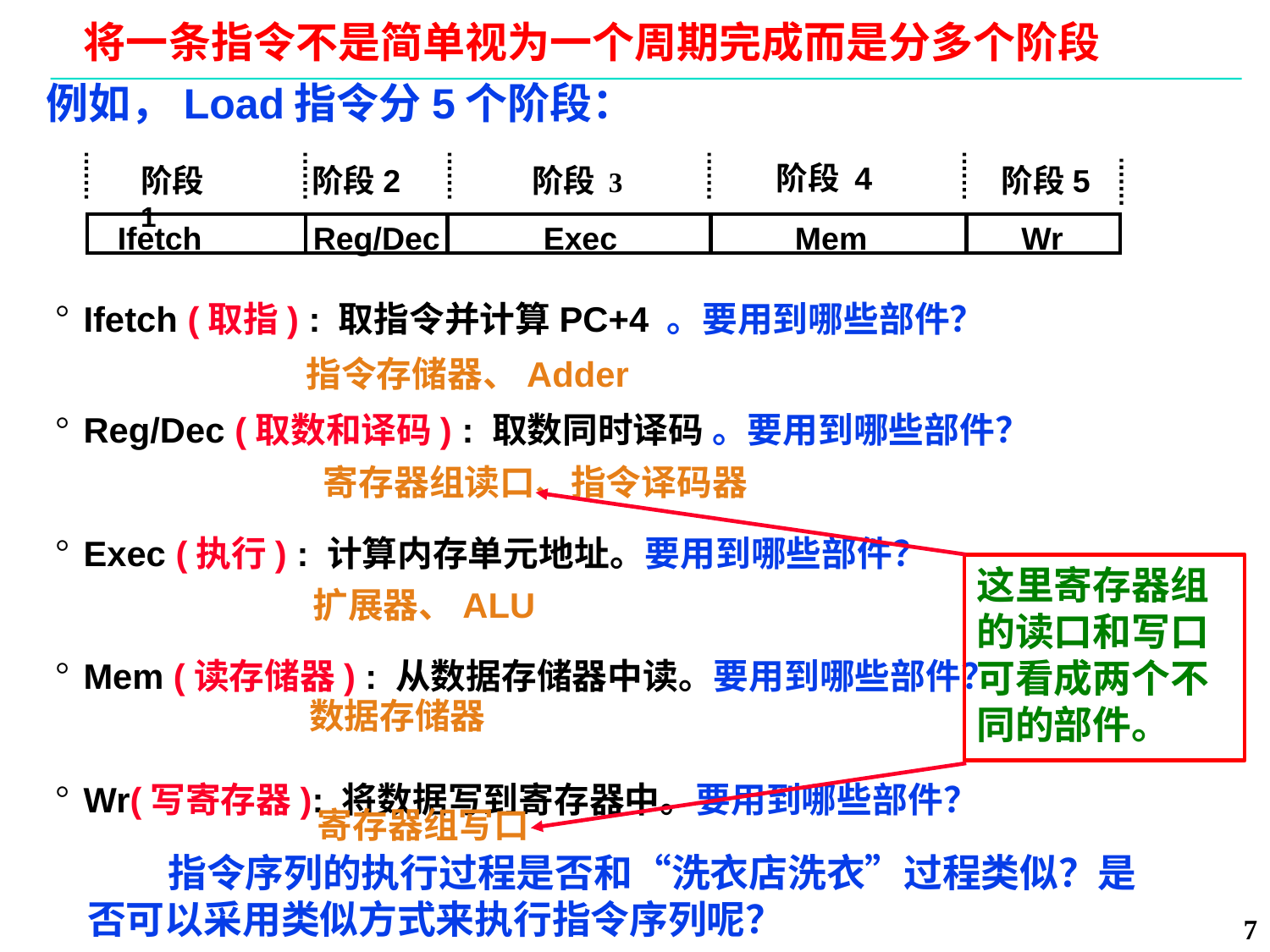

将一条指令不是简单视为一个周期完成而是分多个阶段
# 例如，Load指令分5个阶段：
阶段 4

阶段1
阶段2
阶段 3
阶段5

Ifetch

Reg/Dec

Exec
Mem
Wr

Ifetch (取指) : 取指令并计算PC+4 。要用到哪些部件？

Reg/Dec (取数和译码) : 取数同时译码 。要用到哪些部件？

Exec (执行) : 计算内存单元地址。要用到哪些部件？

Mem (读存储器) : 从数据存储器中读。要用到哪些部件？

Wr(写寄存器): 将数据写到寄存器中。要用到哪些部件？

指令存储器、Adder
寄存器组读口、指令译码器
这里寄存器组的读口和写口可看成两个不同的部件。
扩展器、ALU
数据存储器
寄存器组写口
        指令序列的执行过程是否和“洗衣店洗衣”过程类似？是否可以采用类似方式来执行指令序列呢？